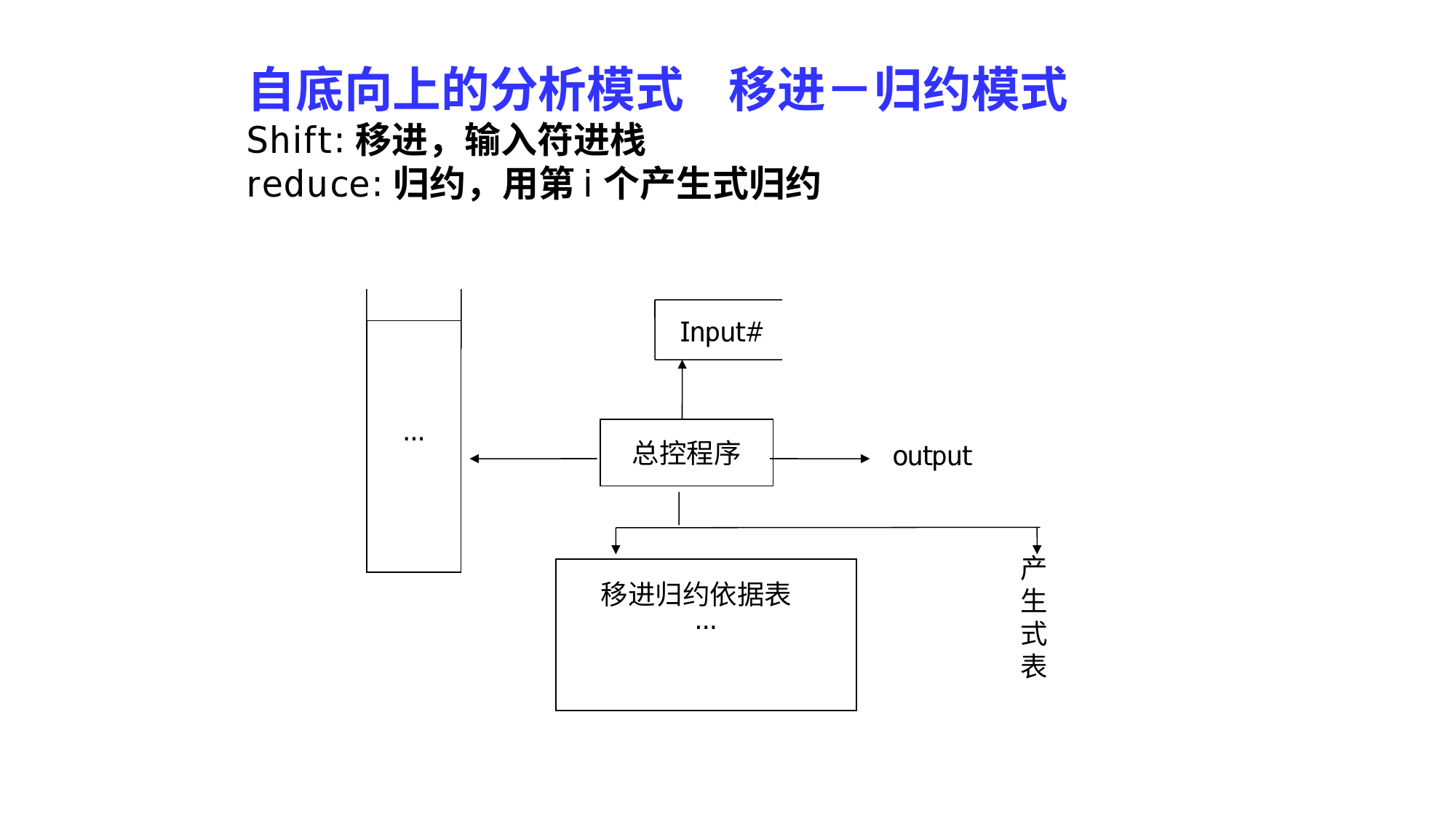

自底向上的分析模式    移进－归约模式
Shift:移进，输入符进栈
reduce:归约，用第i个产生式归约

Input#
…

总控程序
output

产生式表
…

移进归约依据表

42